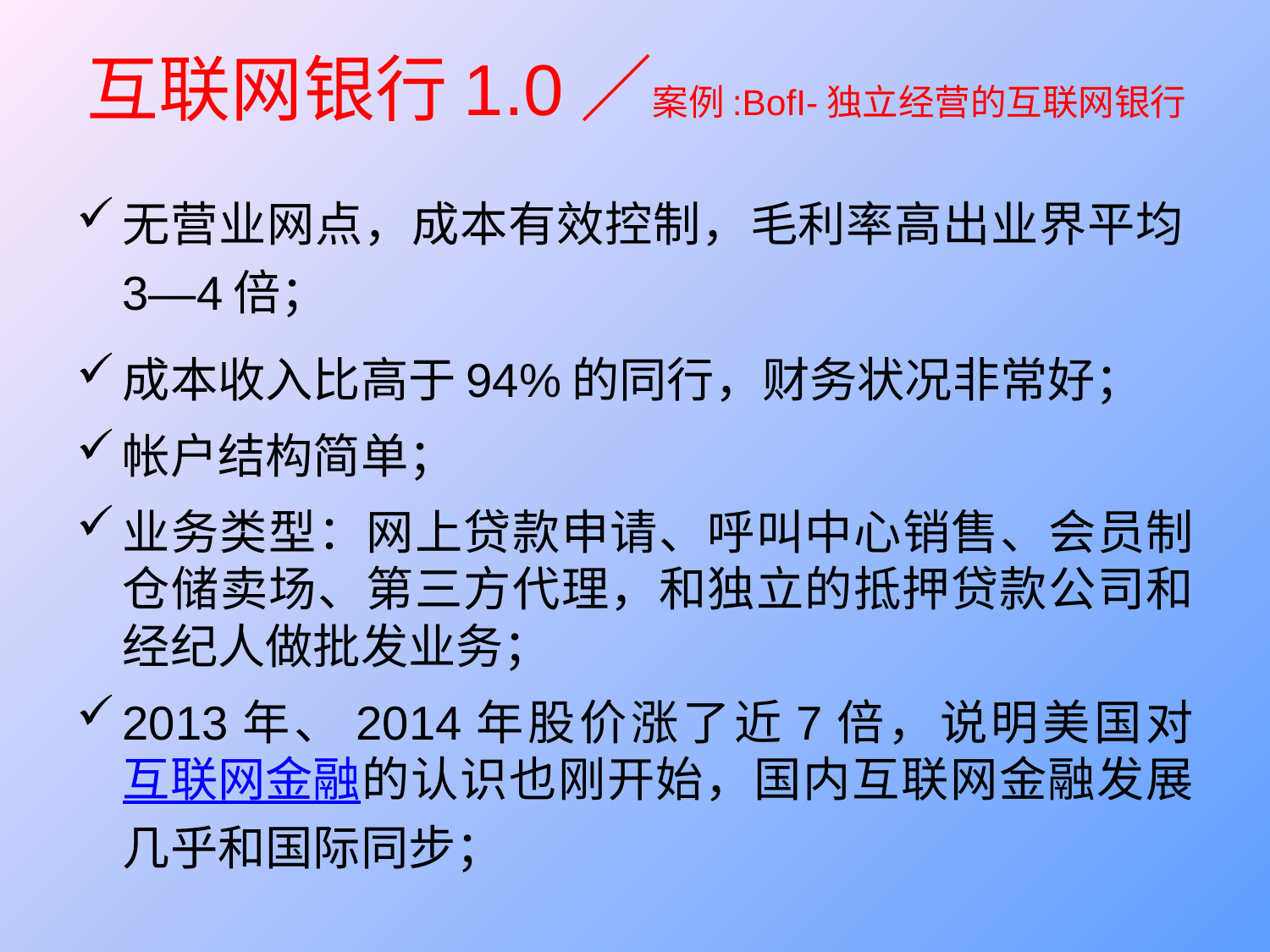

# 互联网银行1.0／案例:BofI-独立经营的互联网银行
无营业网点，成本有效控制，毛利率高出业界平均3—4倍；
成本收入比高于94%的同行，财务状况非常好；
帐户结构简单；
业务类型：网上贷款申请、呼叫中心销售、会员制仓储卖场、第三方代理，和独立的抵押贷款公司和经纪人做批发业务；
2013年、2014年股价涨了近7倍，说明美国对互联网金融的认识也刚开始，国内互联网金融发展几乎和国际同步；